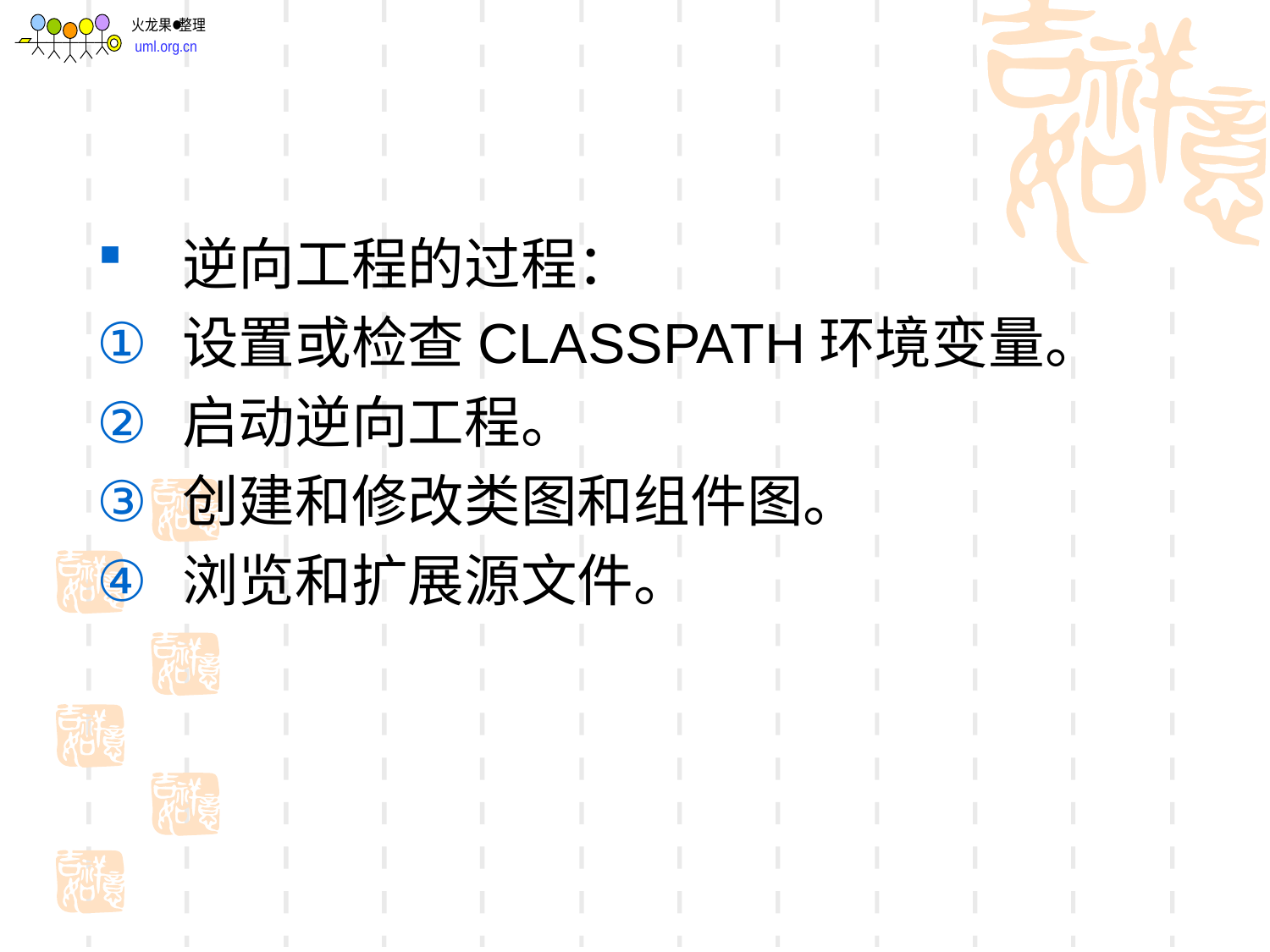

逆向工程的过程：
设置或检查CLASSPATH环境变量。
启动逆向工程。
创建和修改类图和组件图。
浏览和扩展源文件。